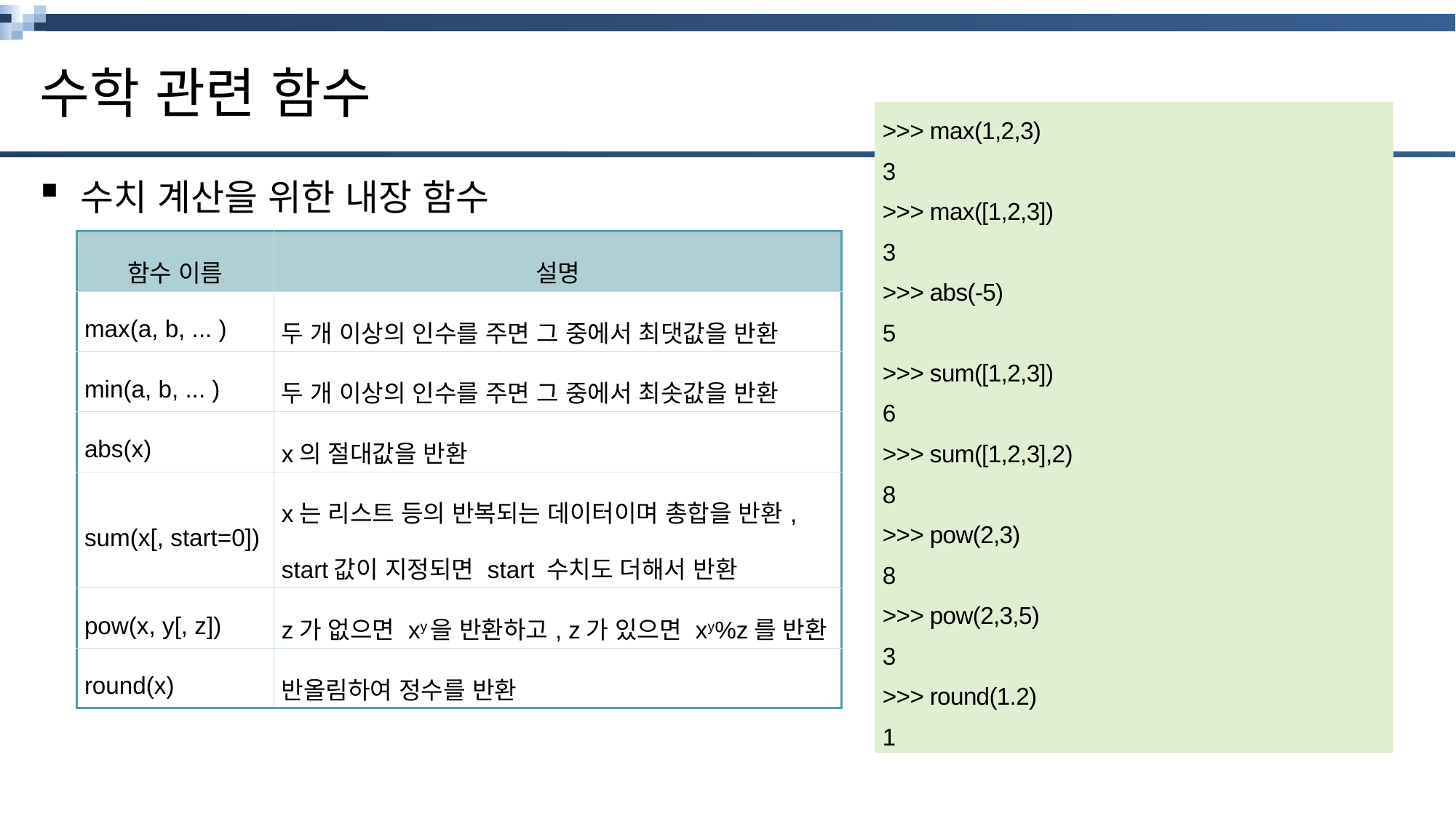

# 수학 관련 함수
| >>> max(1,2,3) 3 >>> max([1,2,3]) 3 >>> abs(-5) 5 >>> sum([1,2,3]) 6 >>> sum([1,2,3],2) 8 >>> pow(2,3) 8 >>> pow(2,3,5) 3 >>> round(1.2) 1 |
| --- |
수치 계산을 위한 내장 함수
| 함수 이름 | 설명 |
| --- | --- |
| max(a, b, ... ) | 두 개 이상의 인수를 주면 그 중에서 최댓값을 반환 |
| min(a, b, ... ) | 두 개 이상의 인수를 주면 그 중에서 최솟값을 반환 |
| abs(x) | x의 절대값을 반환 |
| sum(x[, start=0]) | x는 리스트 등의 반복되는 데이터이며 총합을 반환, start값이 지정되면 start 수치도 더해서 반환 |
| pow(x, y[, z]) | z가 없으면 xy을 반환하고, z가 있으면 xy%z를 반환 |
| round(x) | 반올림하여 정수를 반환 |